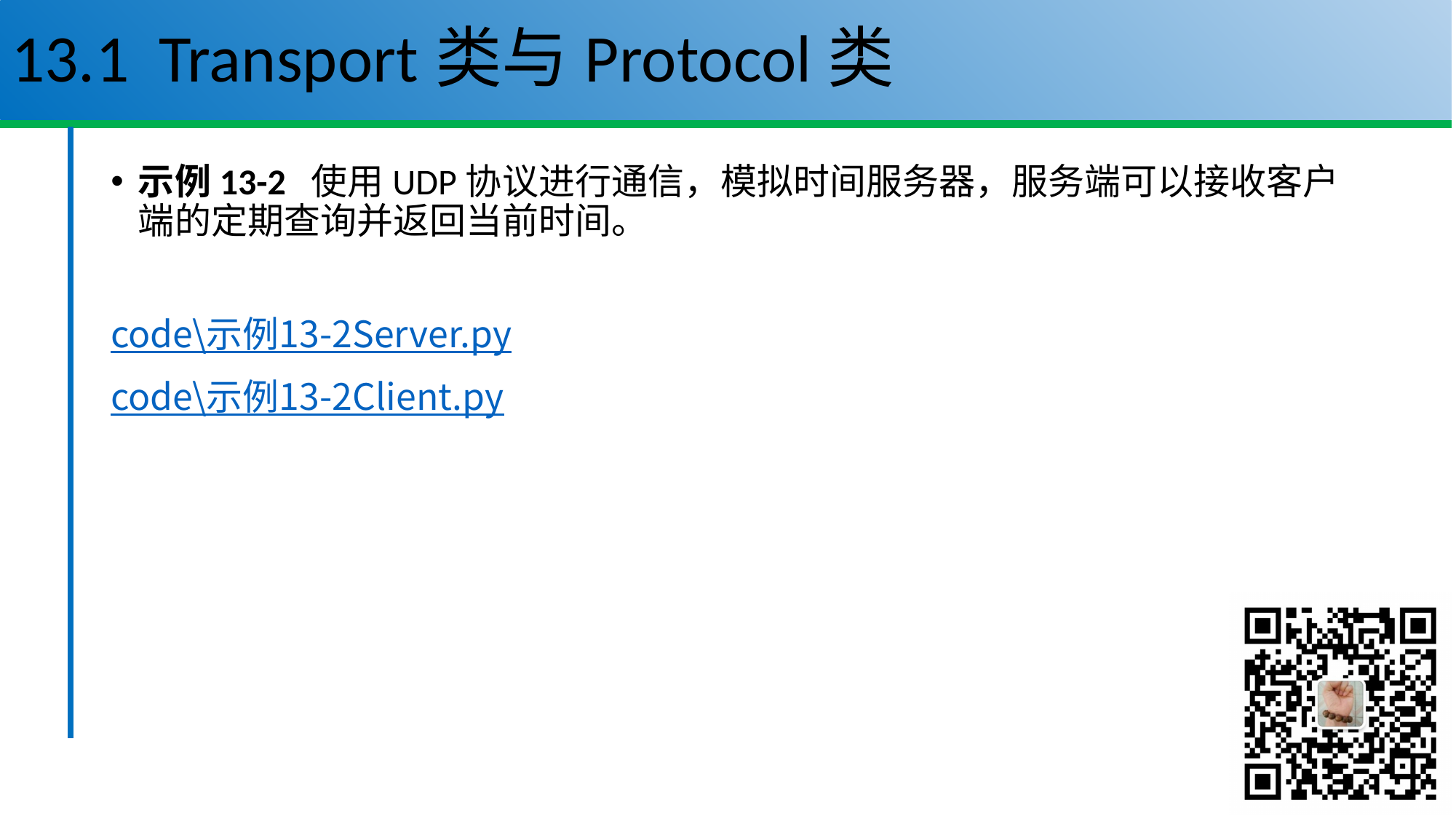

# 13.1  Transport类与Protocol类
示例13-2  使用UDP协议进行通信，模拟时间服务器，服务端可以接收客户端的定期查询并返回当前时间。

code\示例13-2Server.py
code\示例13-2Client.py
6